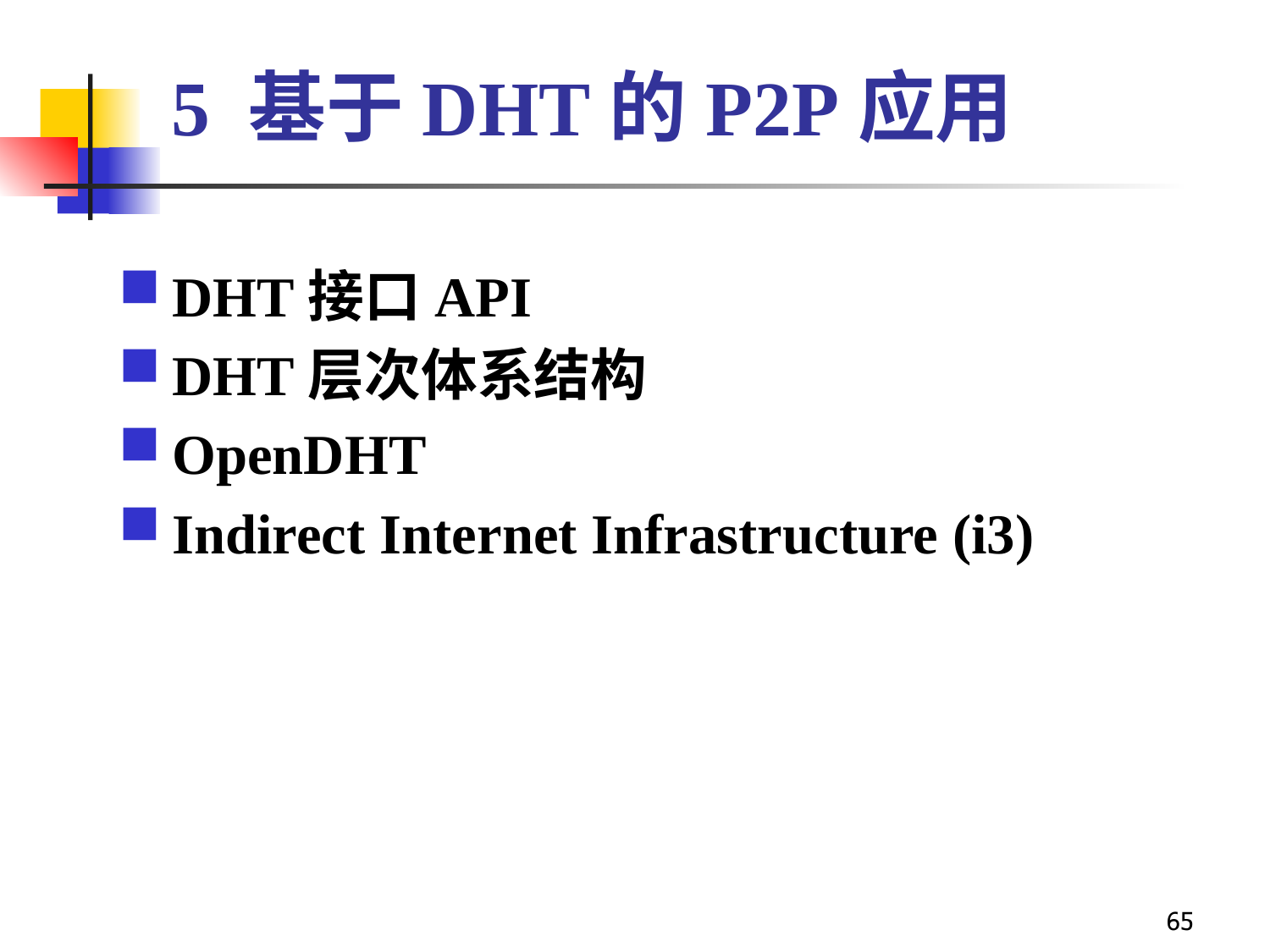

# 5 基于DHT的P2P应用
DHT接口API
DHT层次体系结构
OpenDHT
Indirect Internet Infrastructure (i3)
65